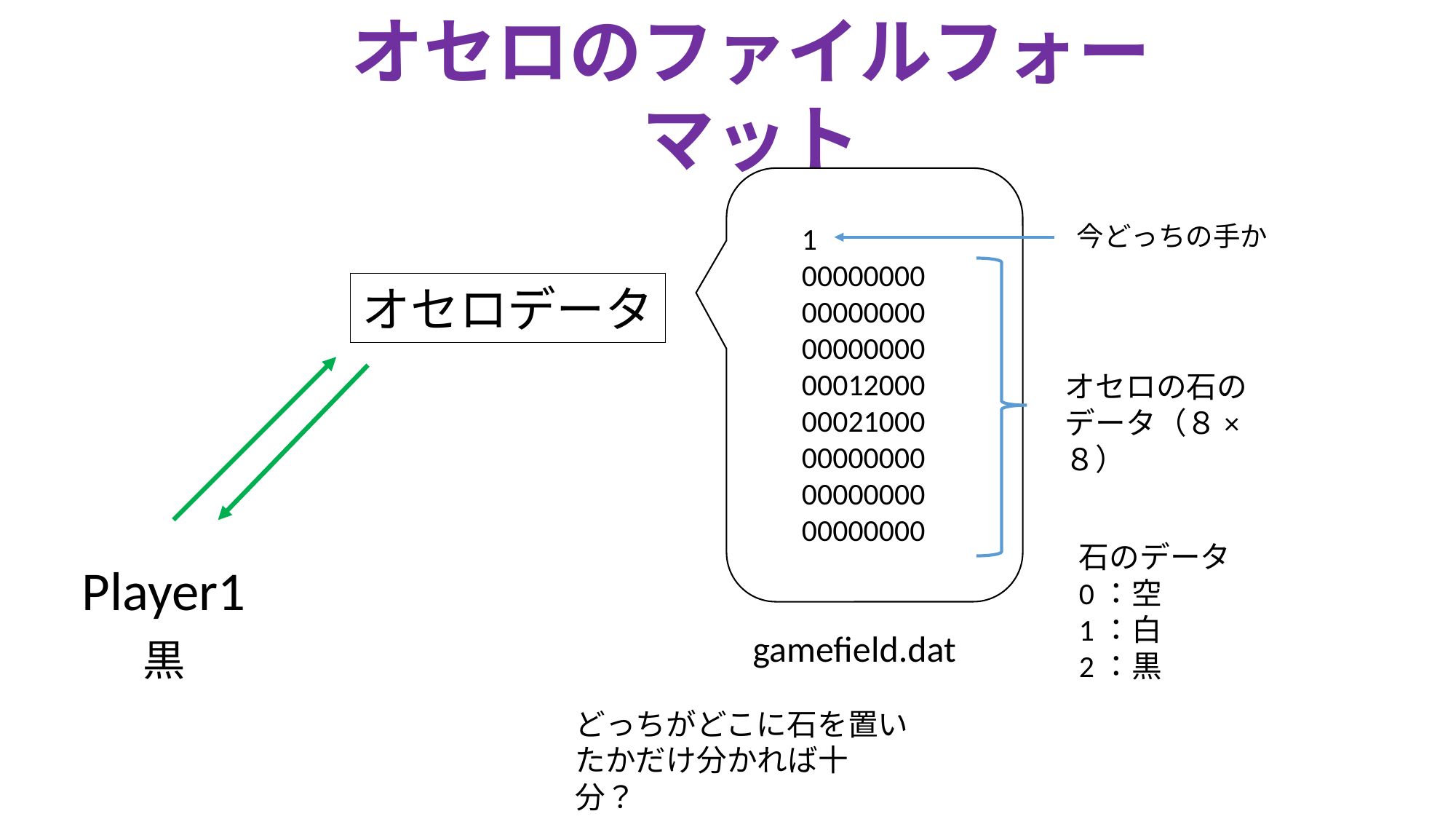

オセロのファイルフォーマット

1
00000000
00000000
00000000
00012000
00021000
00000000
00000000
00000000
今どっちの手か

オセロデータ
オセロの石のデータ（８×８）
石のデータ
0：空
1：白
2：黒
Player1
gamefield.dat
黒
どっちがどこに石を置いたかだけ分かれば十分？